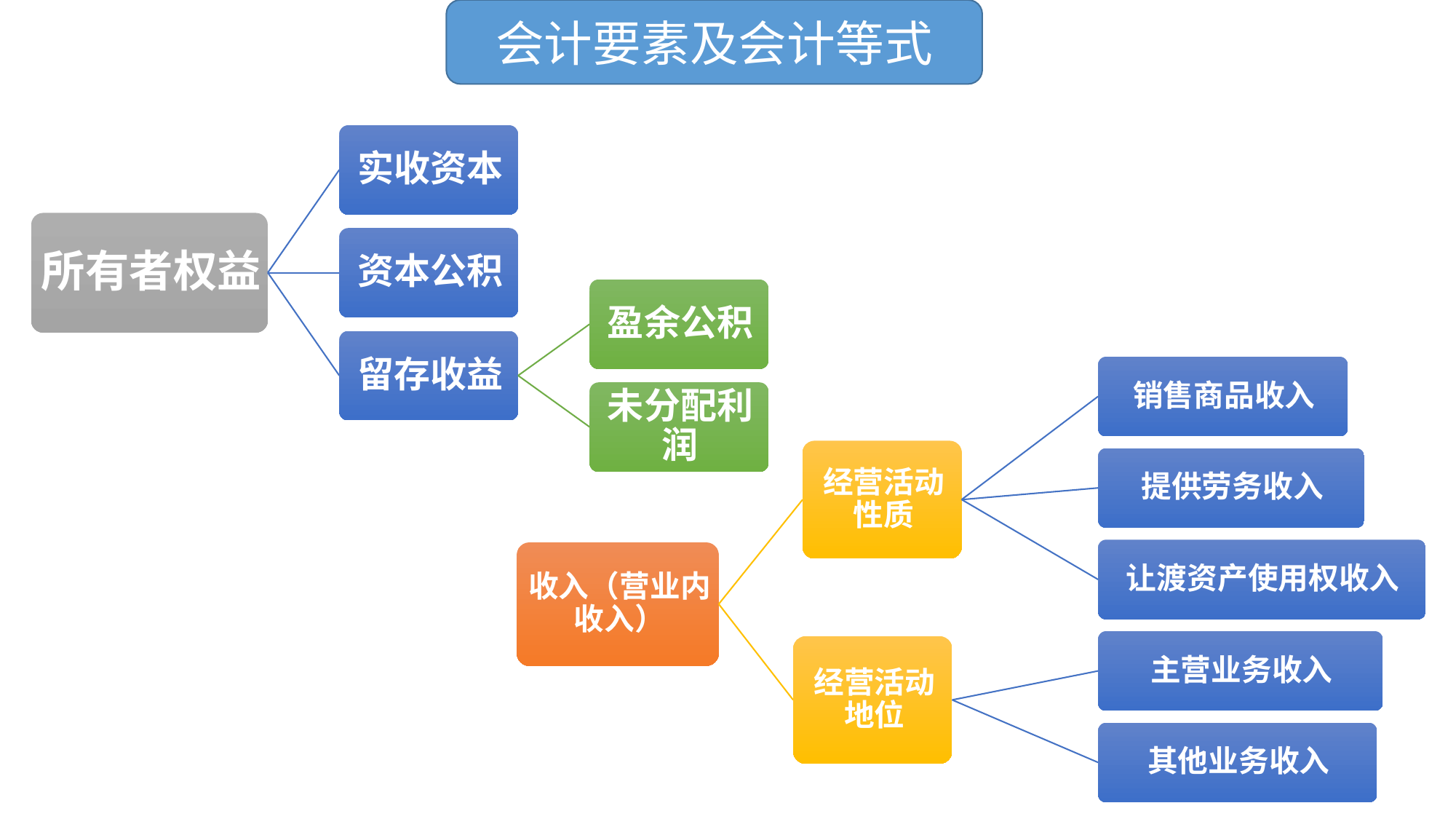

会计要素及会计等式
所有者权益

实收资本

资本公积

留存收益

盈余公积

未分配利润
收入（营业内收入）

经营活动性质

销售商品收入

提供劳务收入

让渡资产使用权收入

经营活动地位

主营业务收入

其他业务收入